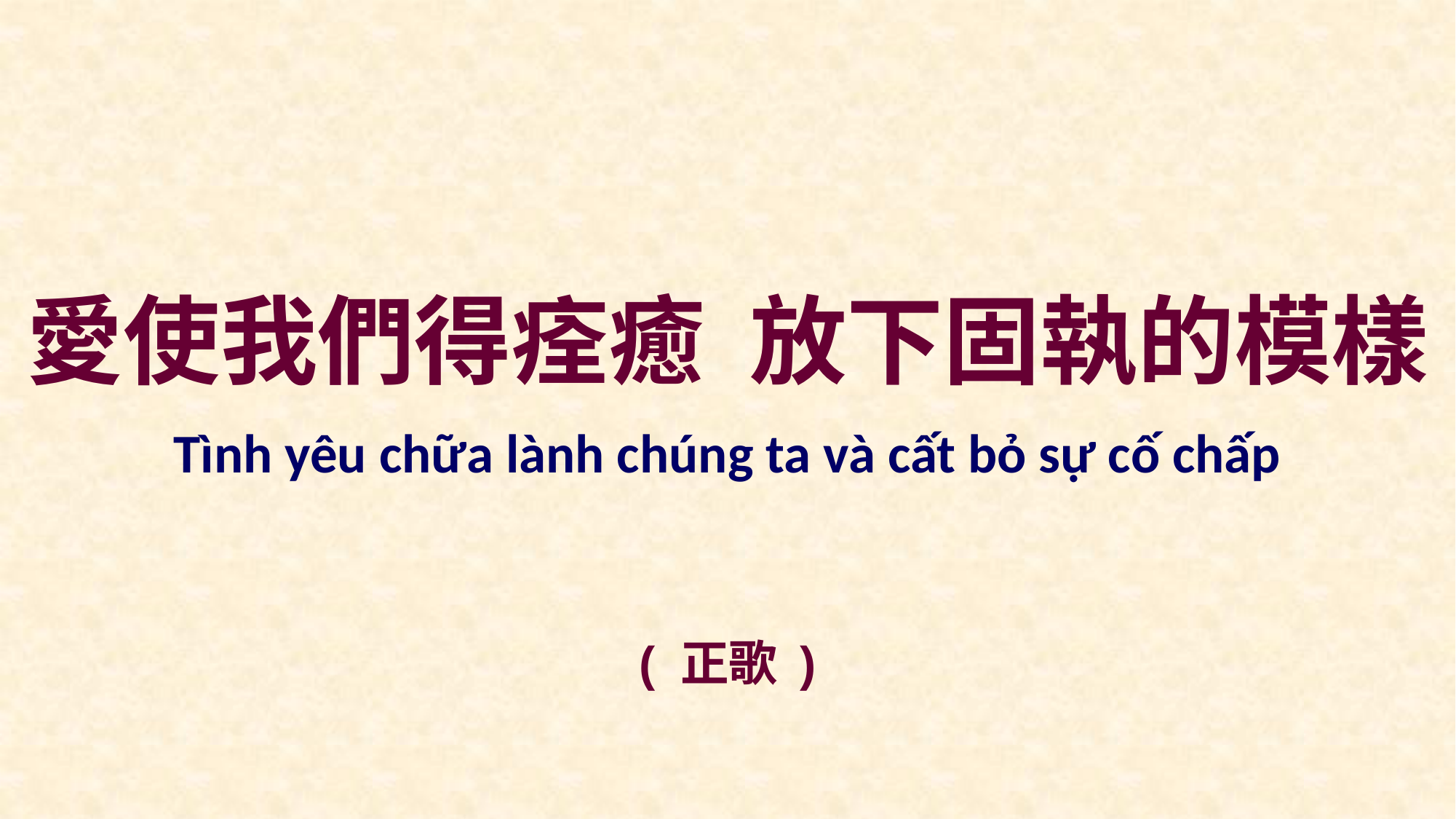

愛使我們得痊癒  放下固執的模樣
Tình yêu chữa lành chúng ta và cất bỏ sự cố chấp
( 正歌 )